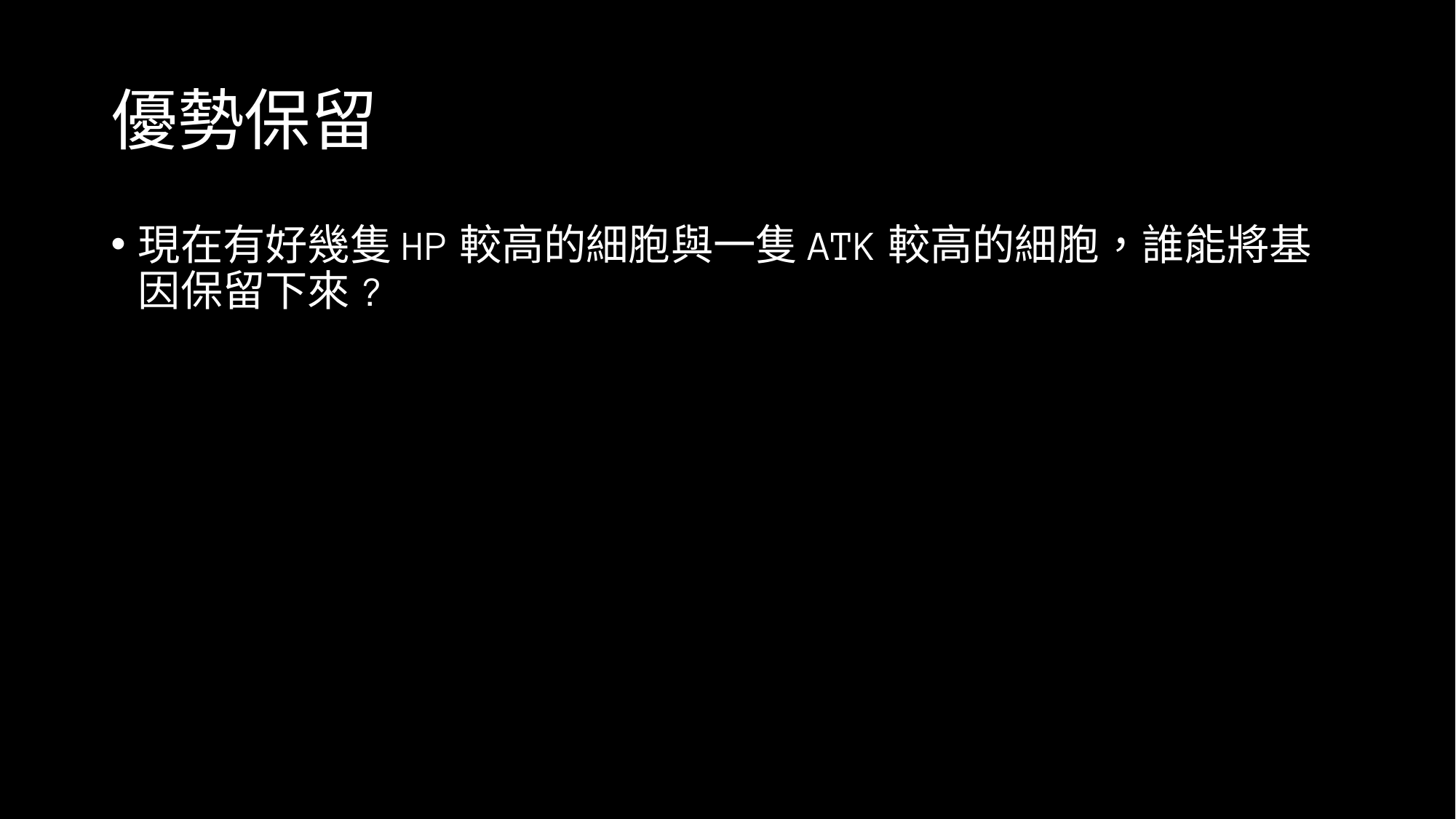

# 優勢保留
現在有好幾隻HP較高的細胞與一隻ATK較高的細胞，誰能將基因保留下來?